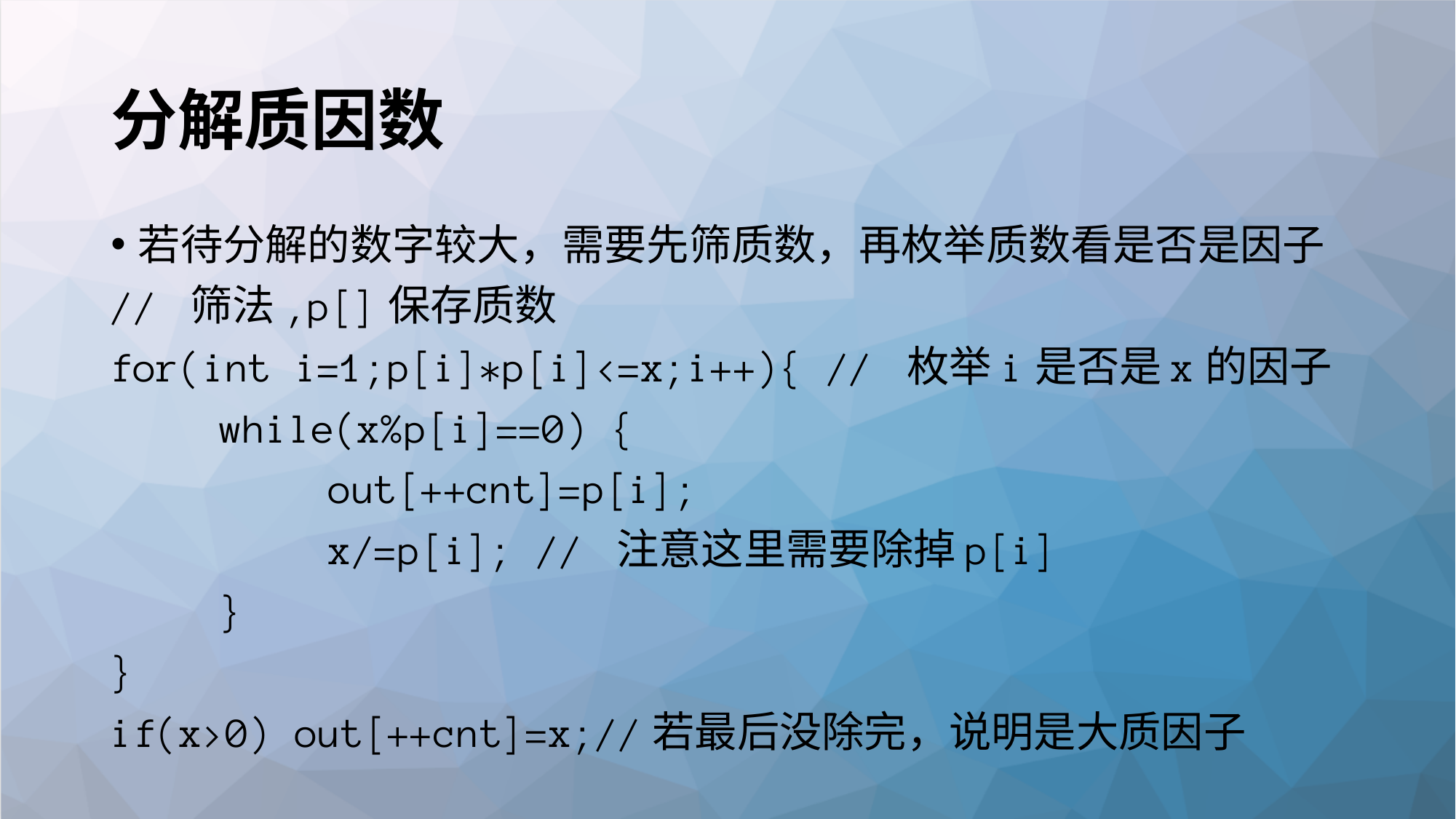

# 分解质因数
若待分解的数字较大，需要先筛质数，再枚举质数看是否是因子
// 筛法,p[]保存质数
for(int i=1;p[i]*p[i]<=x;i++){ // 枚举i是否是x的因子
	while(x%p[i]==0) {
		out[++cnt]=p[i];
		x/=p[i]; // 注意这里需要除掉p[i]
	}
}
if(x>0) out[++cnt]=x;//若最后没除完，说明是大质因子